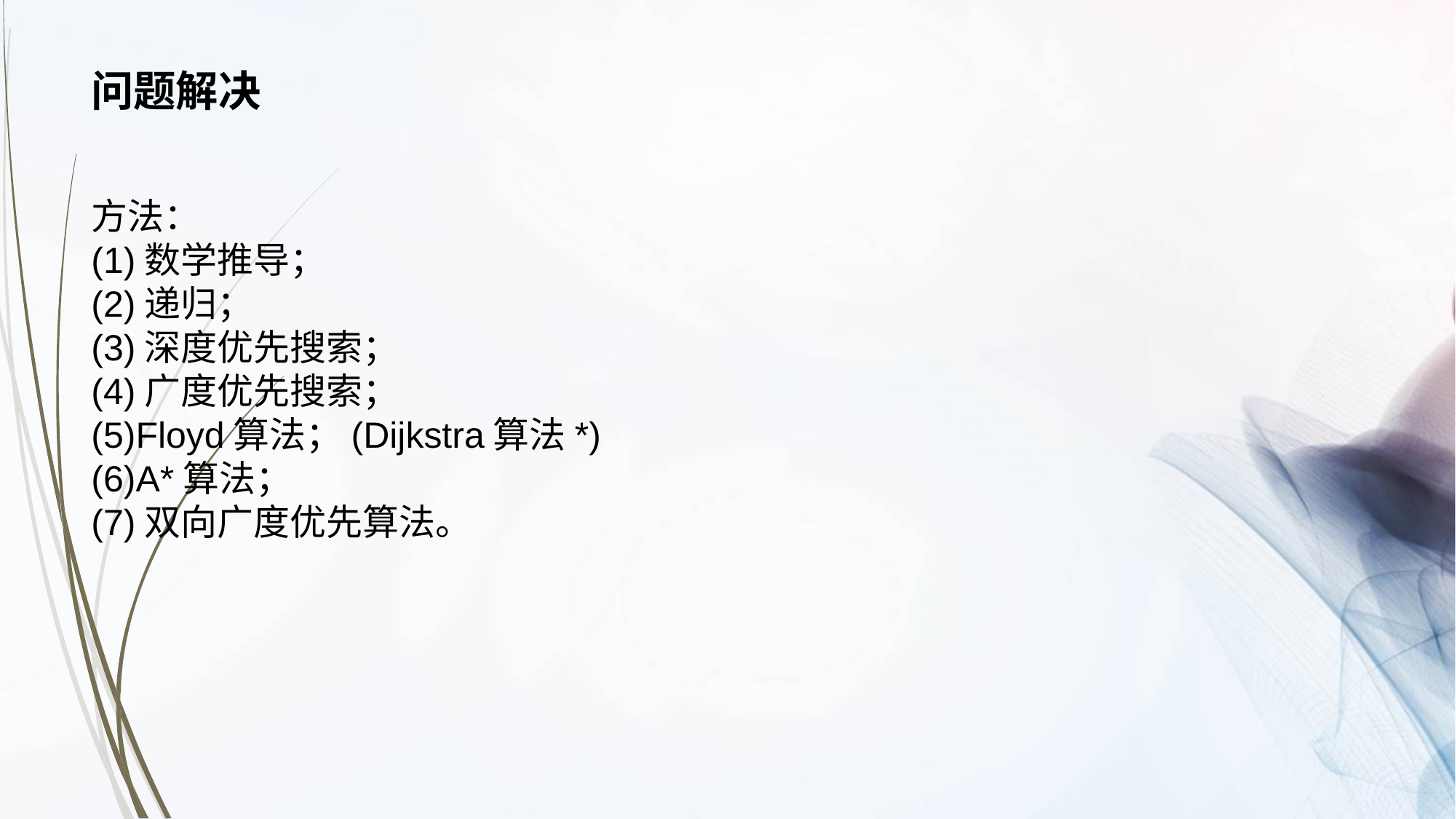

问题解决
方法：
(1)数学推导；
(2)递归；
(3)深度优先搜索；
(4)广度优先搜索；
(5)Floyd算法；(Dijkstra算法*)
(6)A*算法；
(7)双向广度优先算法。